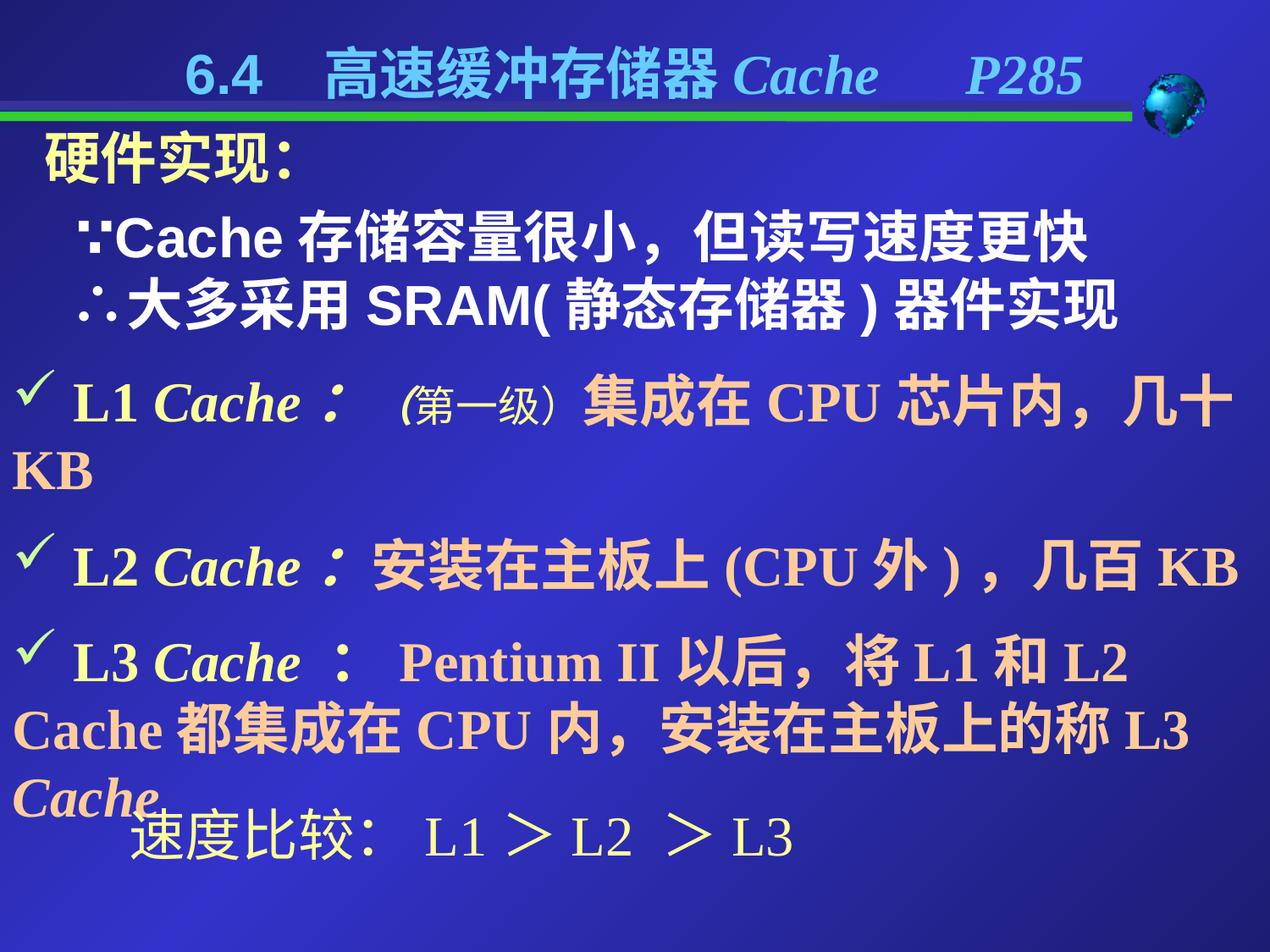

6.4   高速缓冲存储器Cache      P285
硬件实现：
  ∵Cache存储容量很小，但读写速度更快
  ∴大多采用SRAM(静态存储器)器件实现
 L1 Cache：（第一级）集成在CPU芯片内，几十KB
 L2 Cache：安装在主板上(CPU外)，几百KB
 L3 Cache ：Pentium II以后，将L1和L2 Cache都集成在CPU内，安装在主板上的称L3 Cache
速度比较：L1＞L2 ＞L3
53